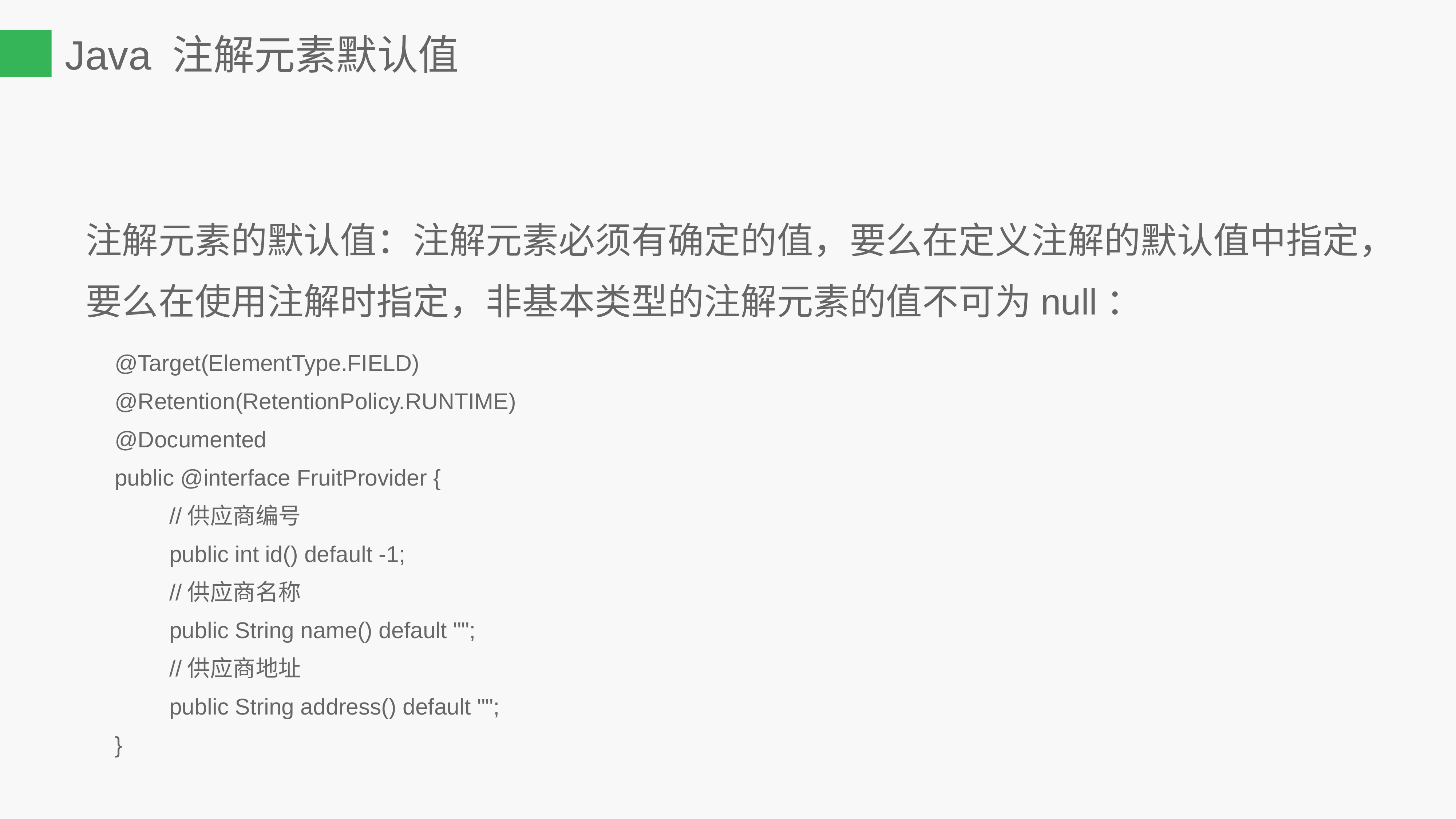

Java 注解元素默认值

注解元素的默认值：注解元素必须有确定的值，要么在定义注解的默认值中指定，要么在使用注解时指定，非基本类型的注解元素的值不可为null：
@Target(ElementType.FIELD)
@Retention(RetentionPolicy.RUNTIME)
@Documented
public @interface FruitProvider {
	//供应商编号
	public int id() default -1;
	//供应商名称
	public String name() default "";
	//供应商地址
	public String address() default "";
}